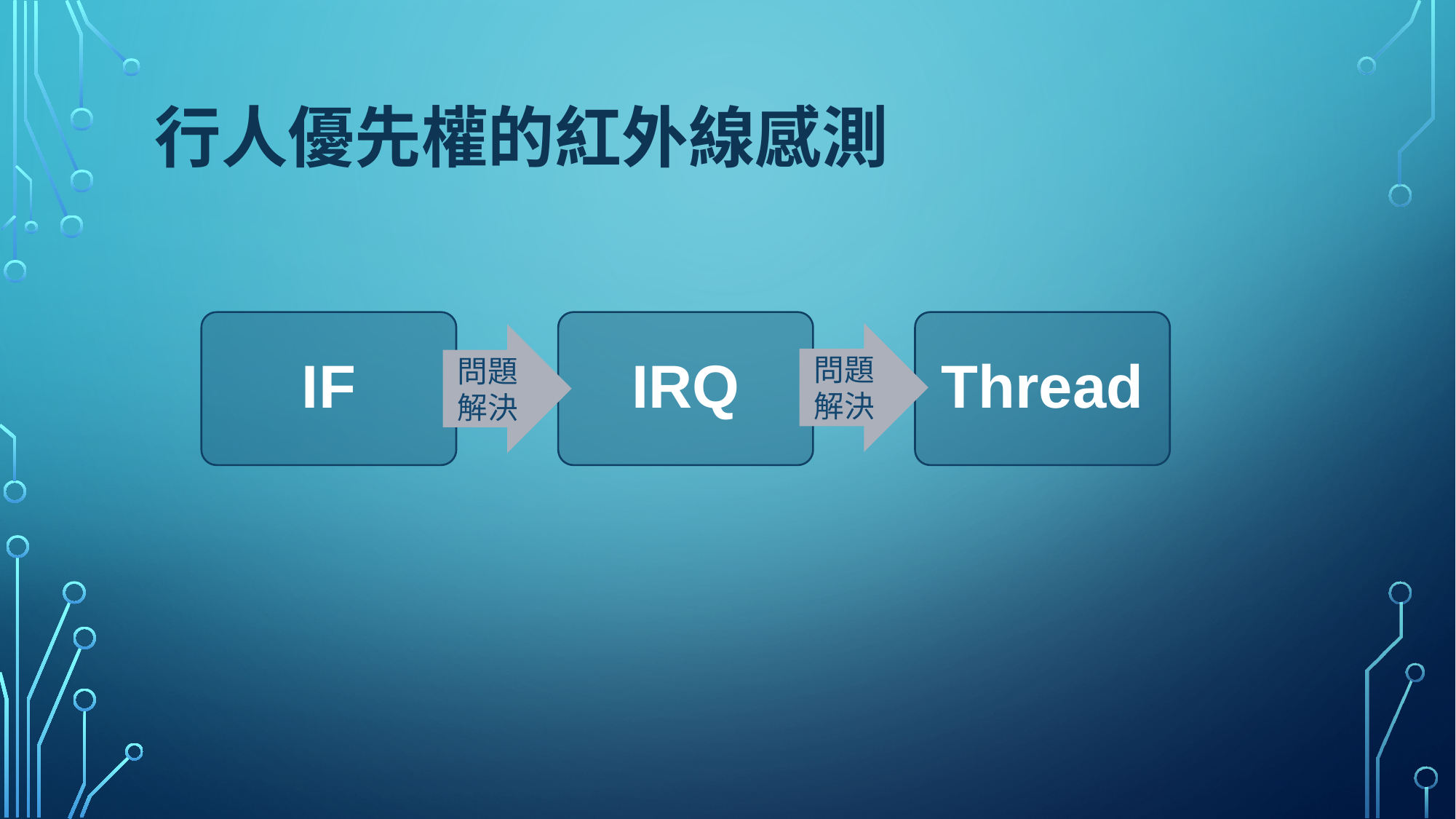

# ⾏⼈優先權的紅外線感測
IF
IRQ
Thread
問題解決
問題解決